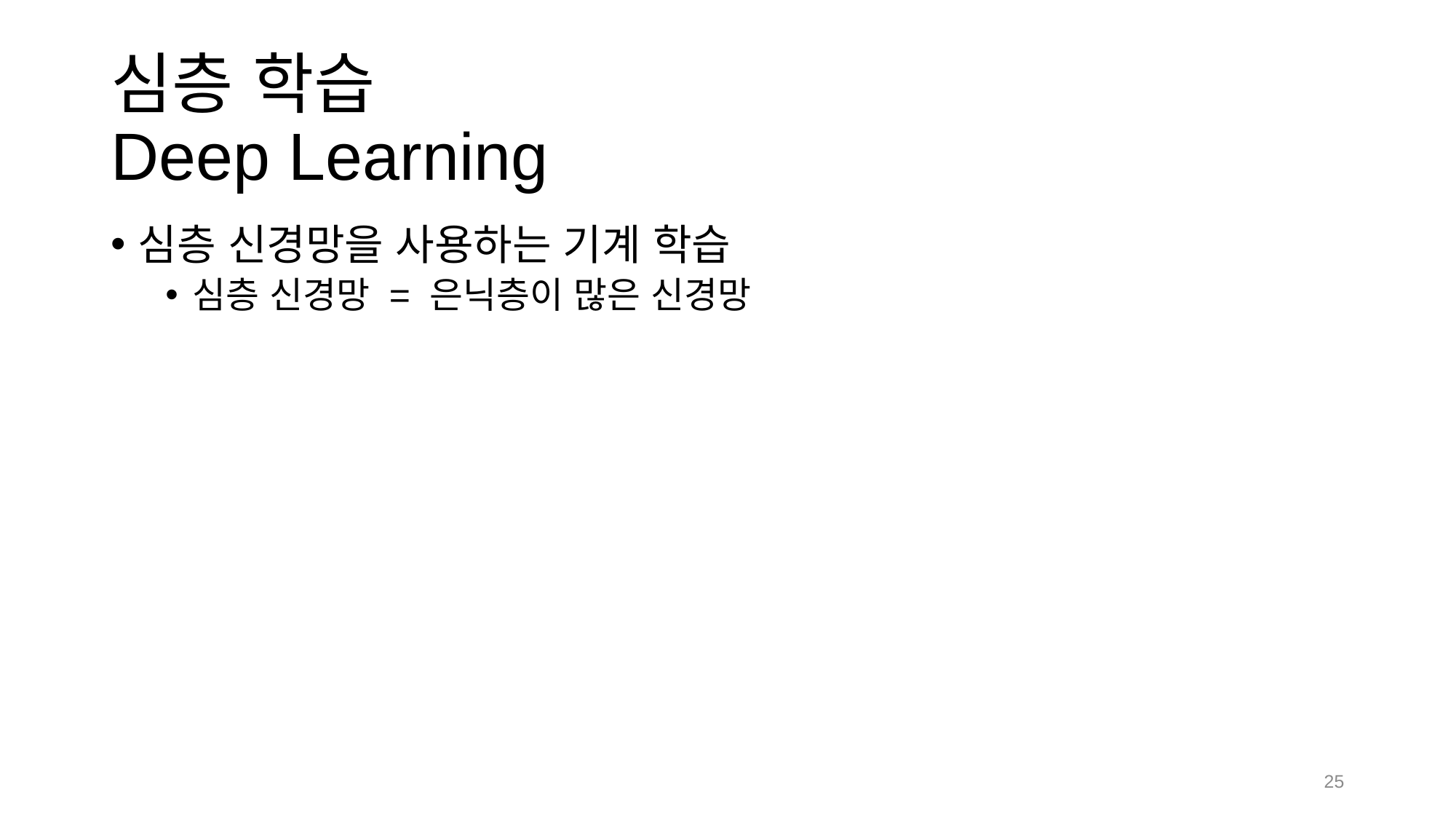

# 심층 학습 Deep Learning
심층 신경망을 사용하는 기계 학습
심층 신경망 = 은닉층이 많은 신경망
25